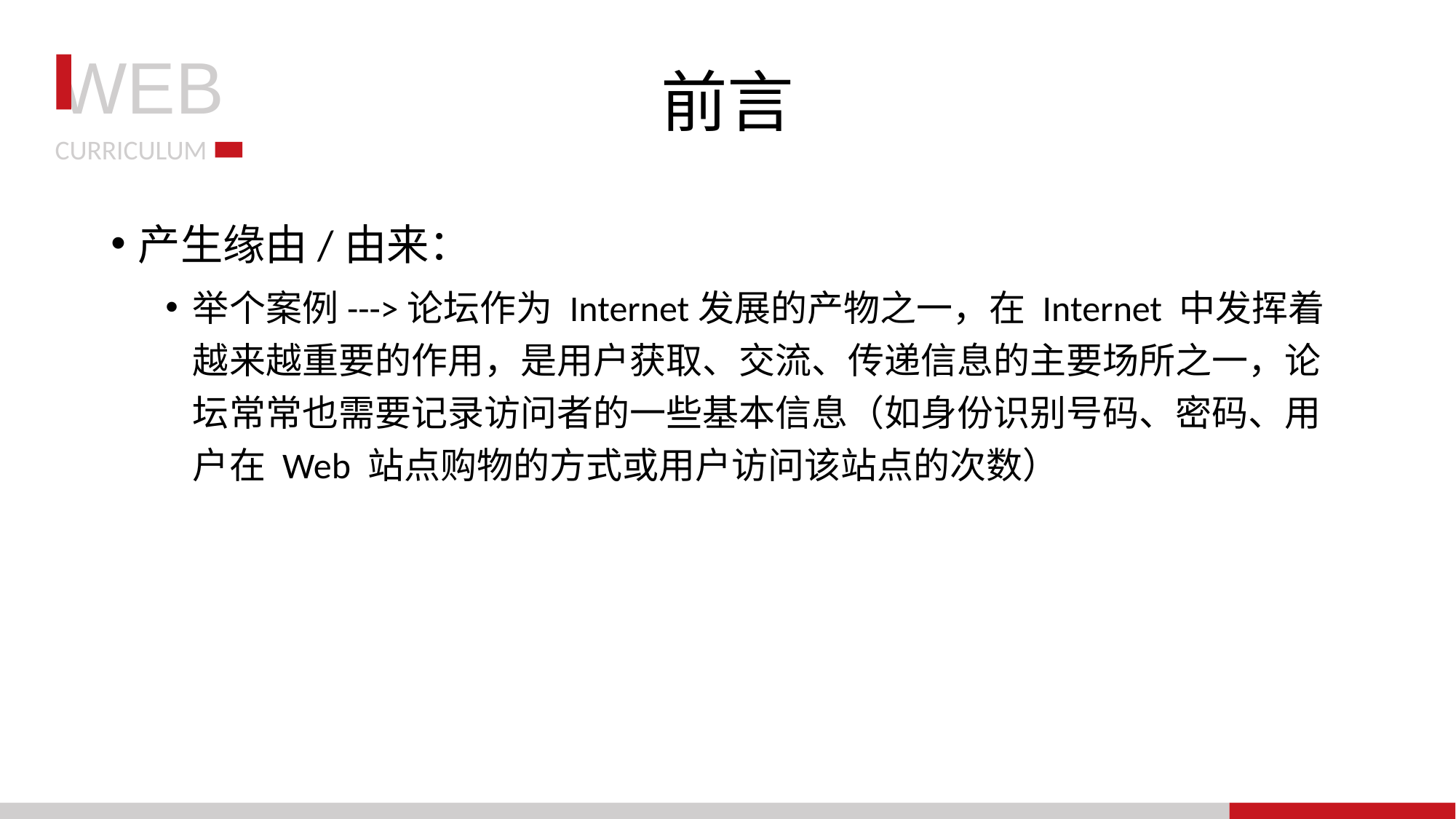

# 前言
产生缘由/由来：
举个案例--->论坛作为 Internet发展的产物之一，在 Internet 中发挥着越来越重要的作用，是用户获取、交流、传递信息的主要场所之一，论坛常常也需要记录访问者的一些基本信息（如身份识别号码、密码、用户在 Web 站点购物的方式或用户访问该站点的次数）